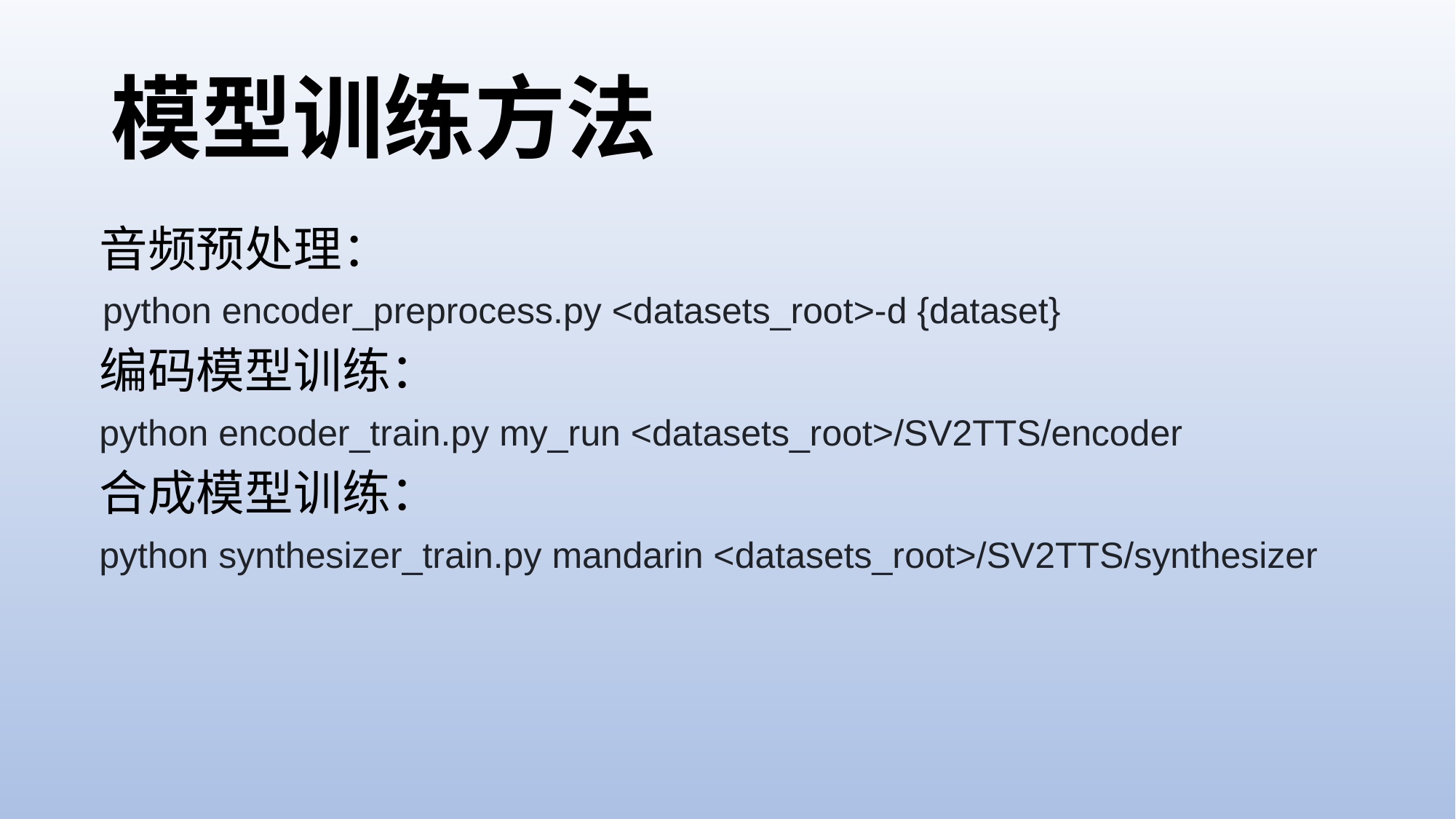

# 模型训练方法
音频预处理：
   python encoder_preprocess.py <datasets_root>-d {dataset}
编码模型训练：
python encoder_train.py my_run <datasets_root>/SV2TTS/encoder
合成模型训练：
python synthesizer_train.py mandarin <datasets_root>/SV2TTS/synthesizer